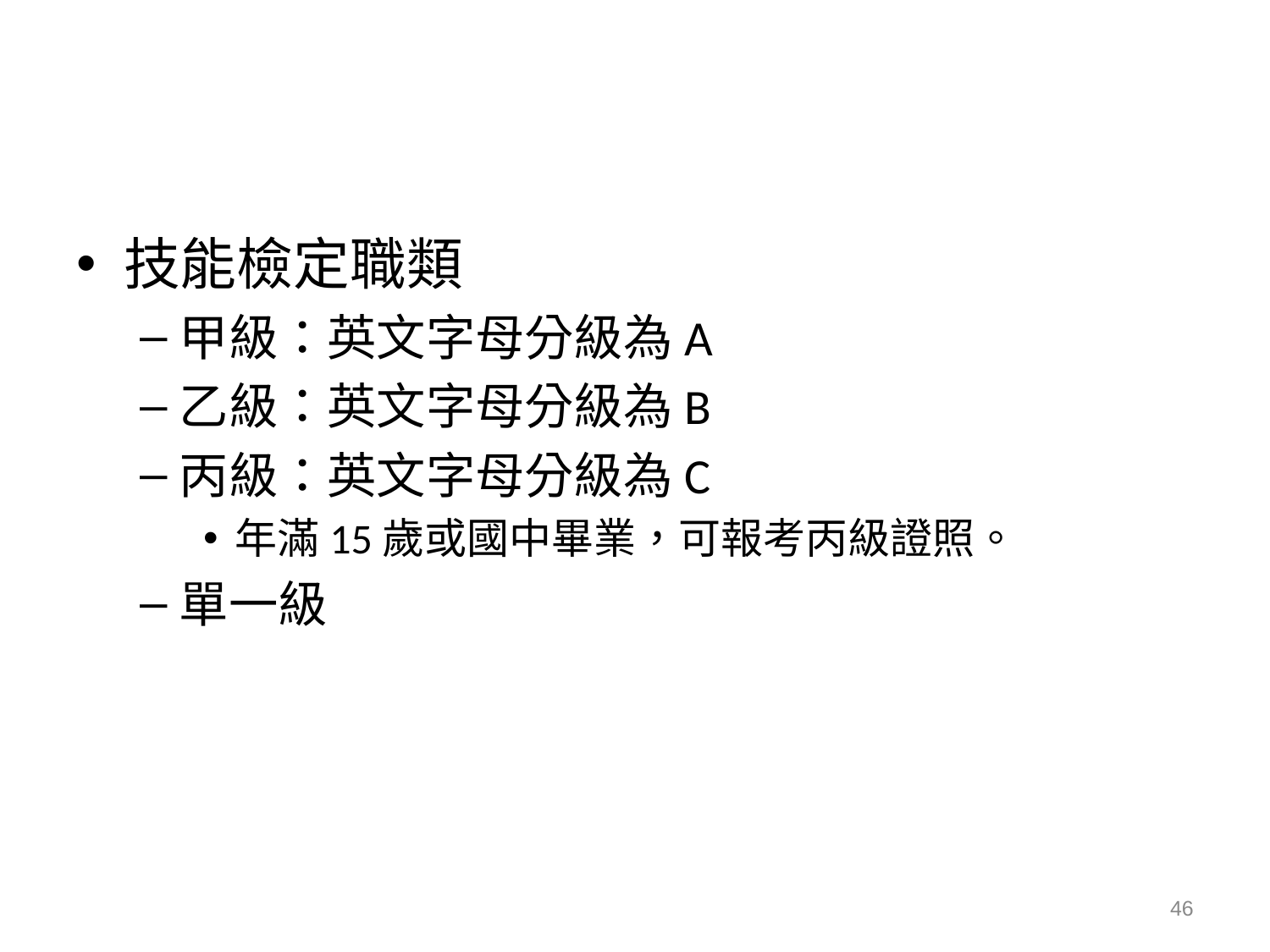

#
技能檢定職類
甲級：英文字母分級為A
乙級：英文字母分級為B
丙級：英文字母分級為C
年滿15歲或國中畢業，可報考丙級證照。
單一級

46